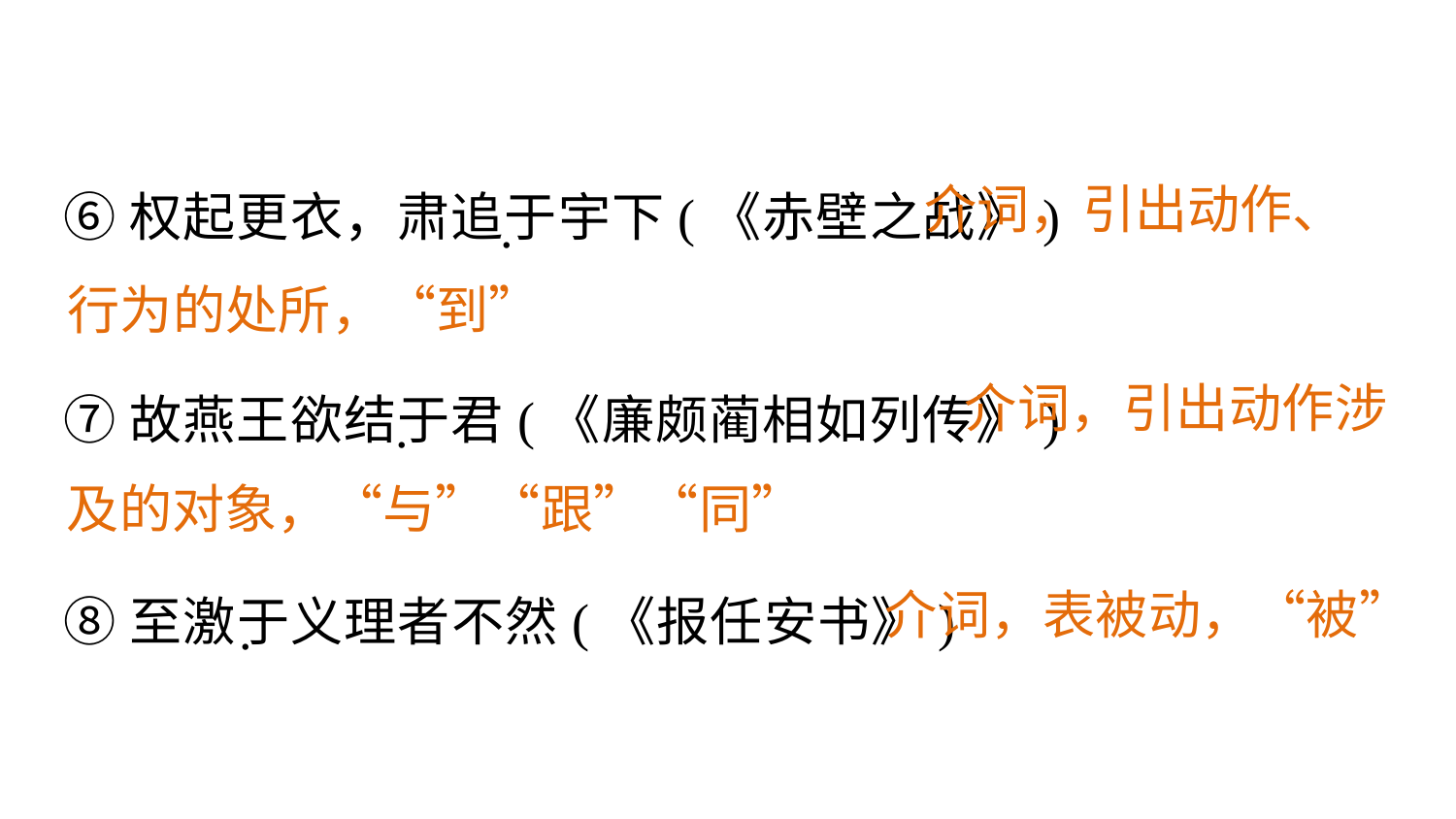

介词，引出动作、行为的处所，“到”
⑥权起更衣，肃追于宇下(《赤壁之战》)
⑦故燕王欲结于君(《廉颇蔺相如列传》)
⑧至激于义理者不然(《报任安书》)
.
                                                                        介词，引出动作涉及的对象，“与”“跟”“同”
.
介词，表被动，“被”
.